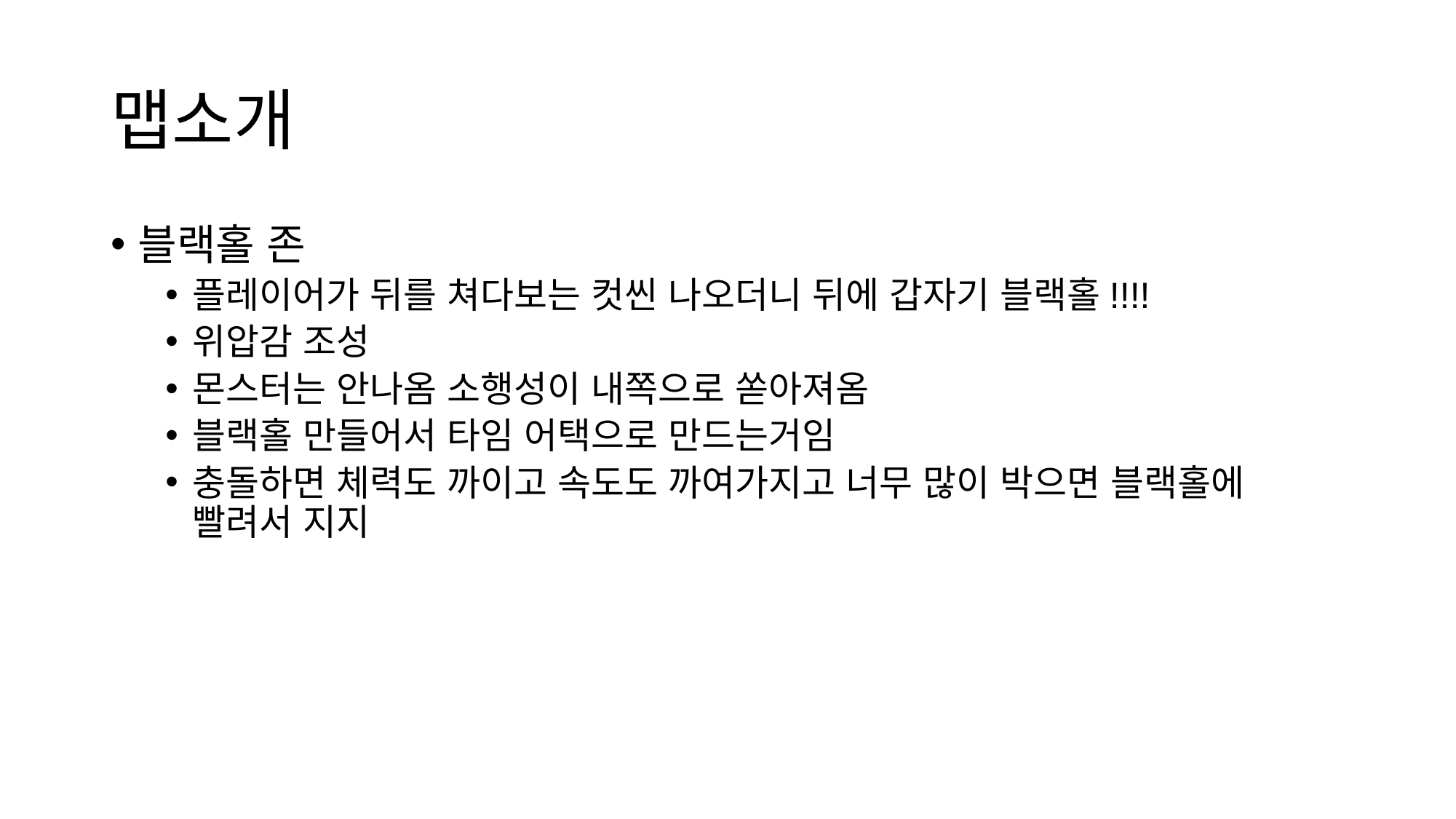

# 맵소개
블랙홀 존
플레이어가 뒤를 쳐다보는 컷씬 나오더니 뒤에 갑자기 블랙홀!!!!
위압감 조성
몬스터는 안나옴 소행성이 내쪽으로 쏟아져옴
블랙홀 만들어서 타임 어택으로 만드는거임
충돌하면 체력도 까이고 속도도 까여가지고 너무 많이 박으면 블랙홀에 빨려서 지지